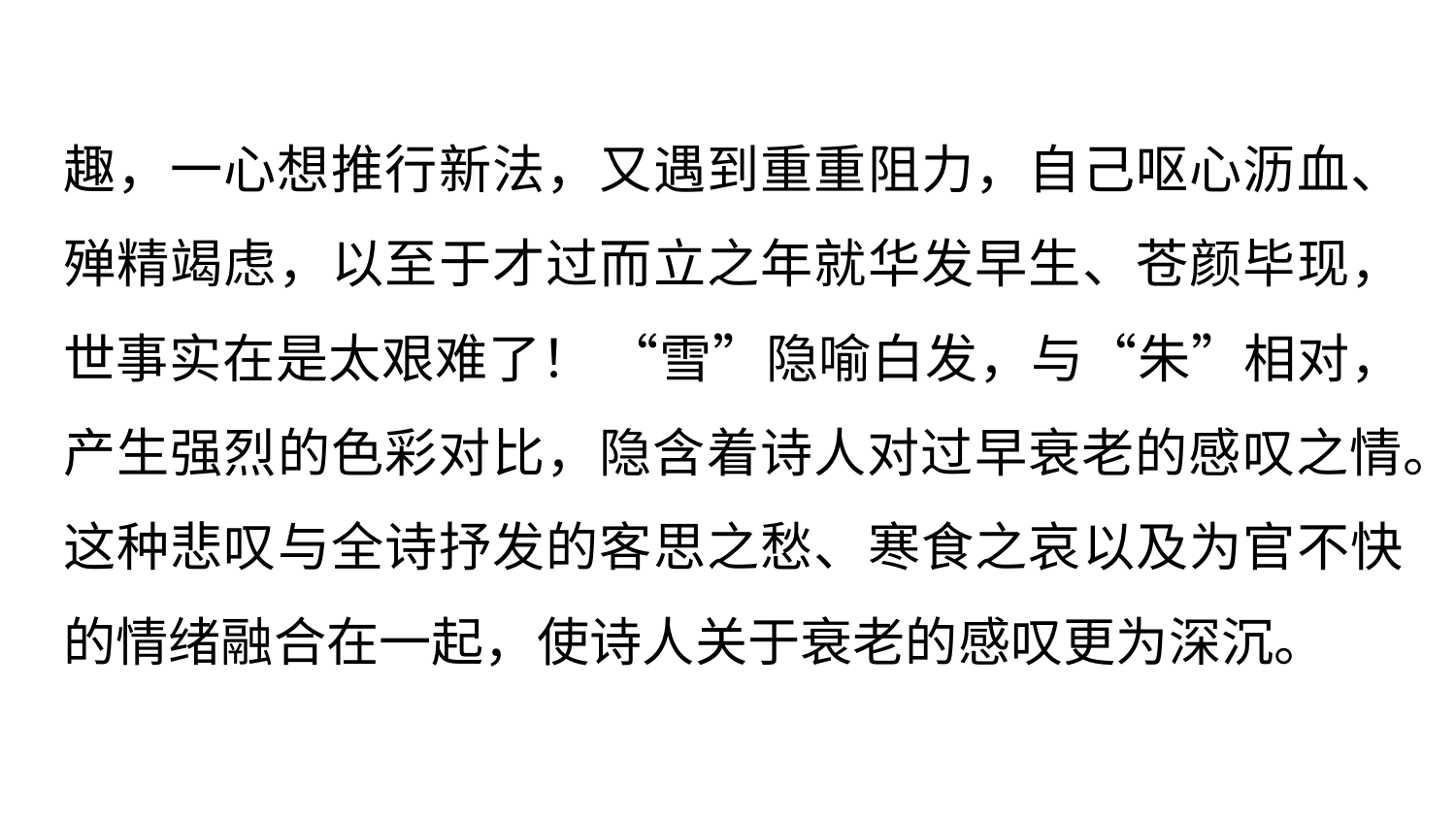

趣，一心想推行新法，又遇到重重阻力，自己呕心沥血、殚精竭虑，以至于才过而立之年就华发早生、苍颜毕现，世事实在是太艰难了！ “雪”隐喻白发，与“朱”相对，产生强烈的色彩对比，隐含着诗人对过早衰老的感叹之情。这种悲叹与全诗抒发的客思之愁、寒食之哀以及为官不快的情绪融合在一起，使诗人关于衰老的感叹更为深沉。